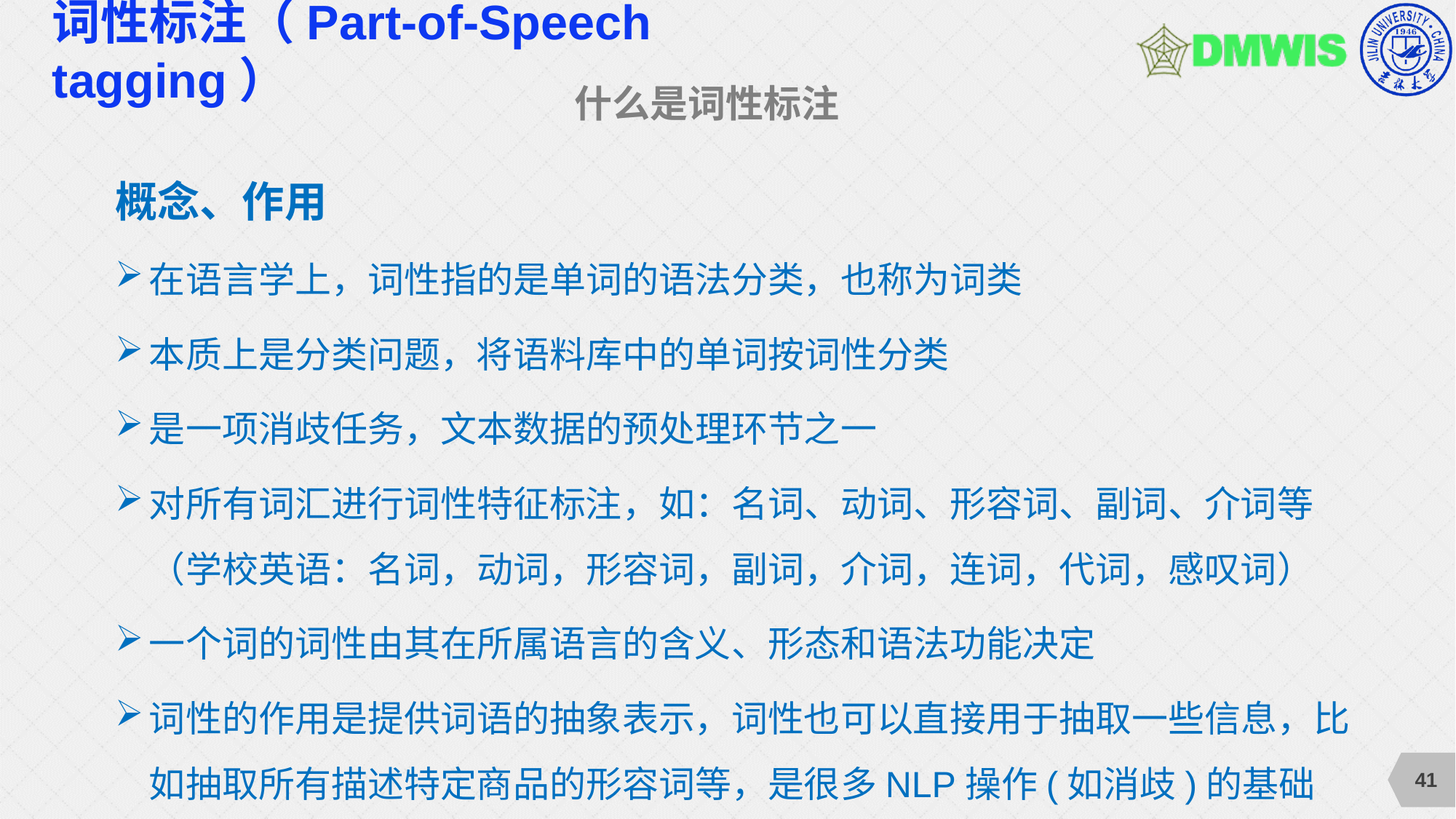

# 词性标注（Part-of-Speech tagging）
什么是词性标注
概念、作用
在语言学上，词性指的是单词的语法分类，也称为词类
本质上是分类问题，将语料库中的单词按词性分类
是一项消歧任务，文本数据的预处理环节之一
对所有词汇进行词性特征标注，如：名词、动词、形容词、副词、介词等（学校英语：名词，动词，形容词，副词，介词，连词，代词，感叹词）
一个词的词性由其在所属语言的含义、形态和语法功能决定
词性的作用是提供词语的抽象表示，词性也可以直接用于抽取一些信息，比如抽取所有描述特定商品的形容词等，是很多NLP操作(如消歧)的基础
41